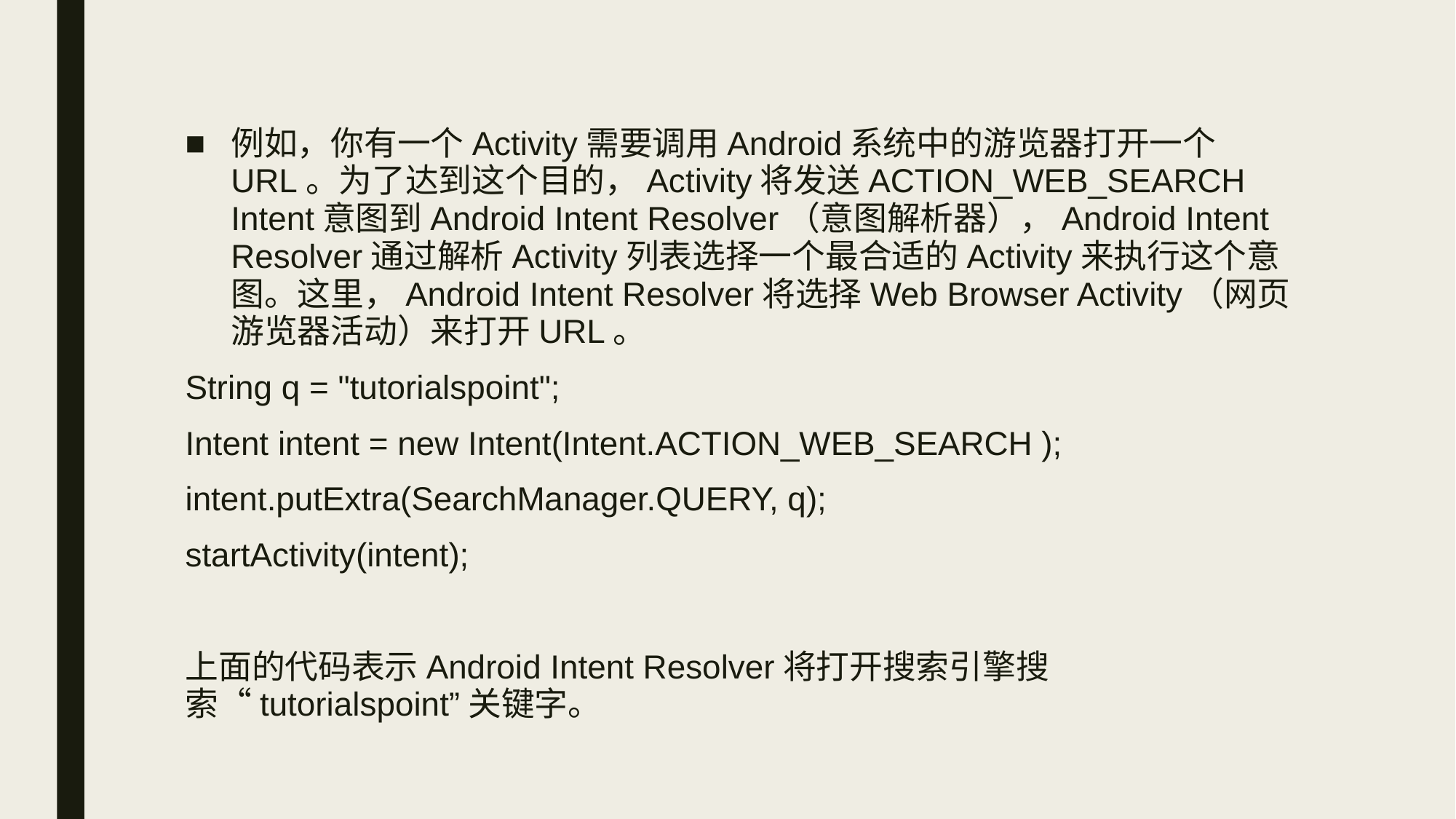

例如，你有一个Activity需要调用Android系统中的游览器打开一个URL。为了达到这个目的，Activity将发送ACTION_WEB_SEARCH Intent意图到Android Intent Resolver（意图解析器），Android Intent Resolver通过解析Activity列表选择一个最合适的Activity来执行这个意图。这里，Android Intent Resolver将选择Web Browser Activity（网页游览器活动）来打开URL。
String q = "tutorialspoint";
Intent intent = new Intent(Intent.ACTION_WEB_SEARCH );
intent.putExtra(SearchManager.QUERY, q);
startActivity(intent);

上面的代码表示Android Intent Resolver将打开搜索引擎搜索“tutorialspoint”关键字。